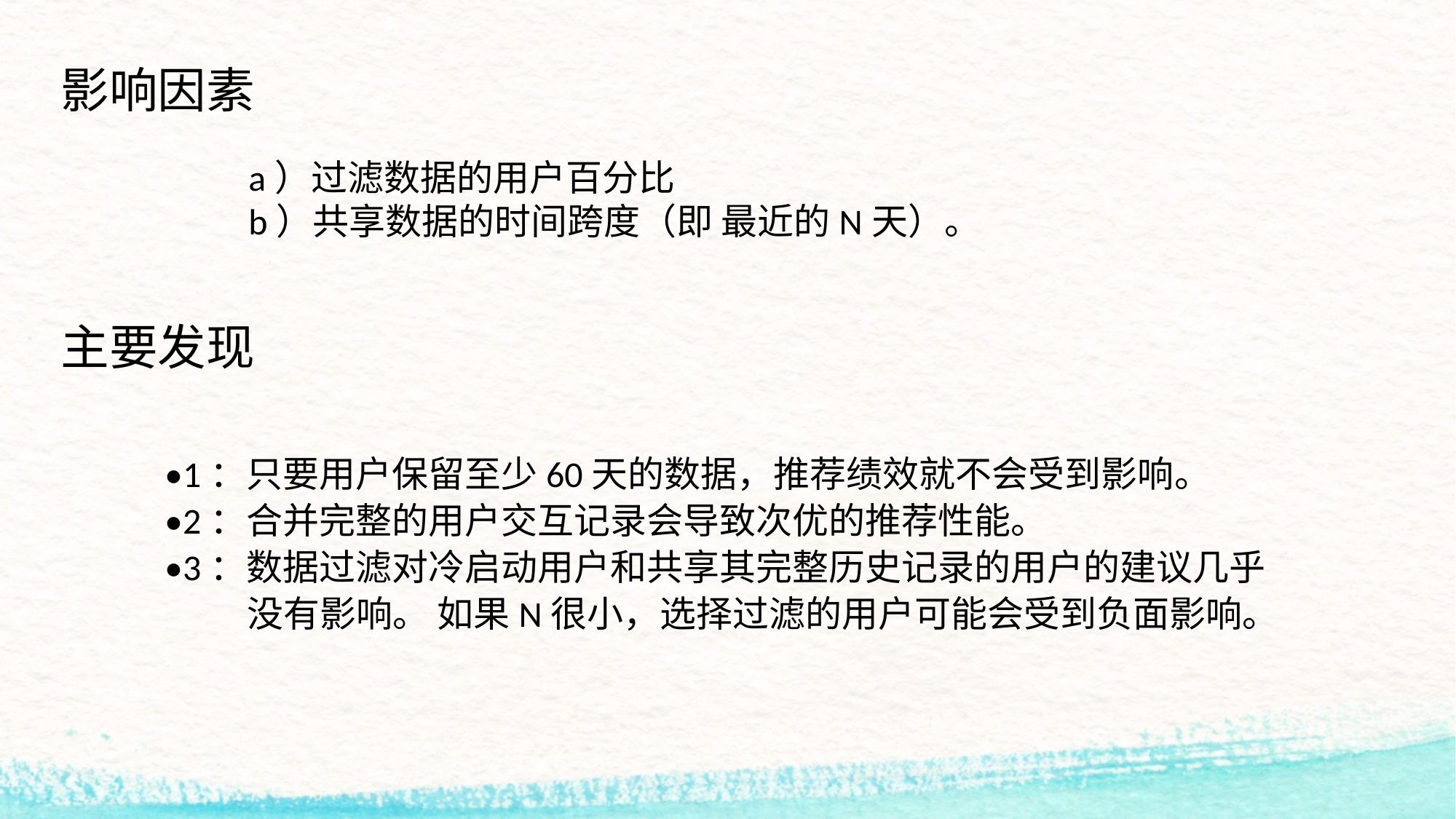

影响因素
a）过滤数据的用户百分比
b）共享数据的时间跨度（即 最近的N天）。
主要发现
•1：只要用户保留至少60天的数据，推荐绩效就不会受到影响。
•2：合并完整的用户交互记录会导致次优的推荐性能。
•3：数据过滤对冷启动用户和共享其完整历史记录的用户的建议几乎
         没有影响。 如果N很小，选择过滤的用户可能会受到负面影响。